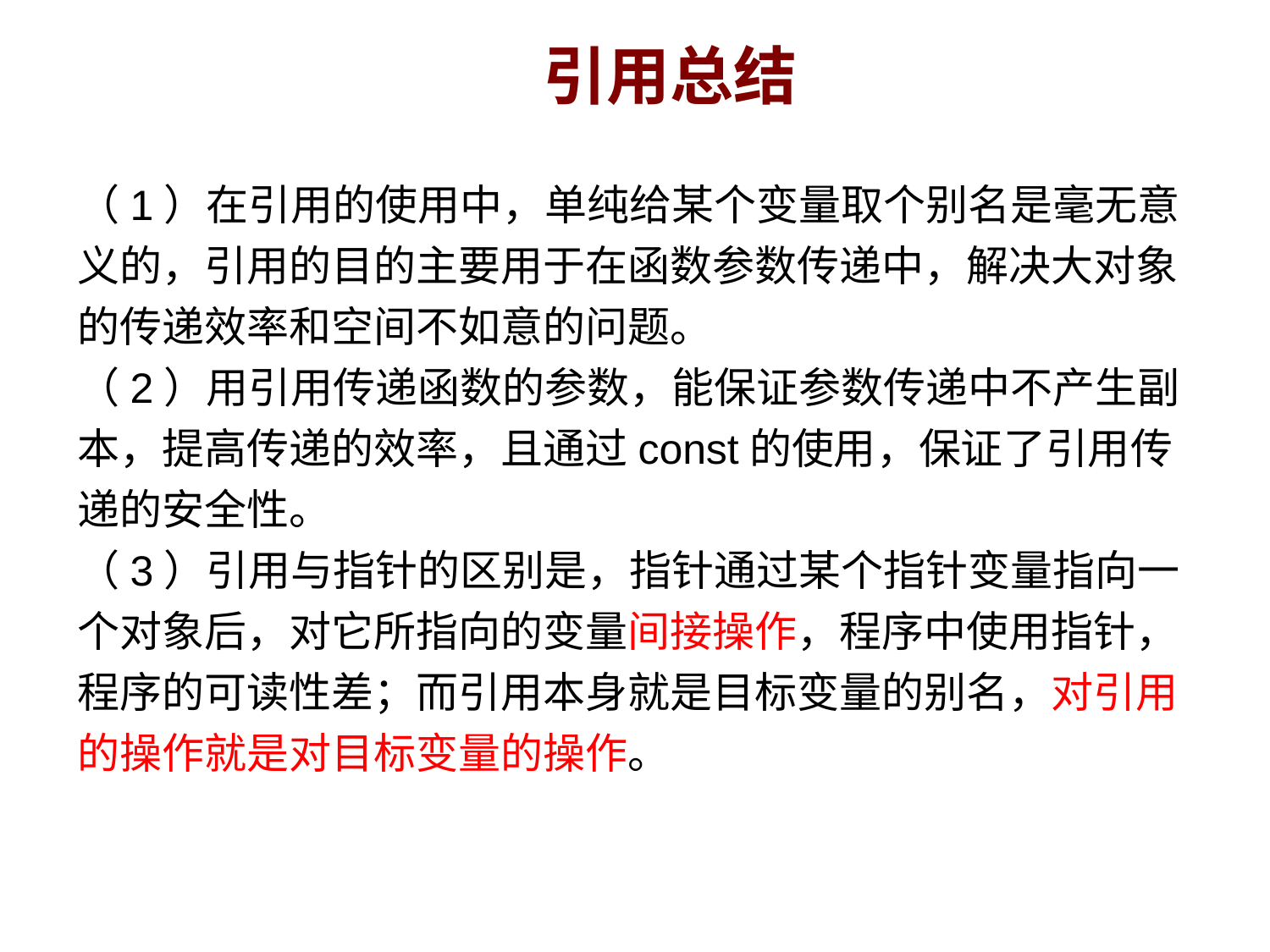

引用总结
（1）在引用的使用中，单纯给某个变量取个别名是毫无意义的，引用的目的主要用于在函数参数传递中，解决大对象的传递效率和空间不如意的问题。
（2）用引用传递函数的参数，能保证参数传递中不产生副本，提高传递的效率，且通过const的使用，保证了引用传递的安全性。
（3）引用与指针的区别是，指针通过某个指针变量指向一个对象后，对它所指向的变量间接操作，程序中使用指针，程序的可读性差；而引用本身就是目标变量的别名，对引用的操作就是对目标变量的操作。